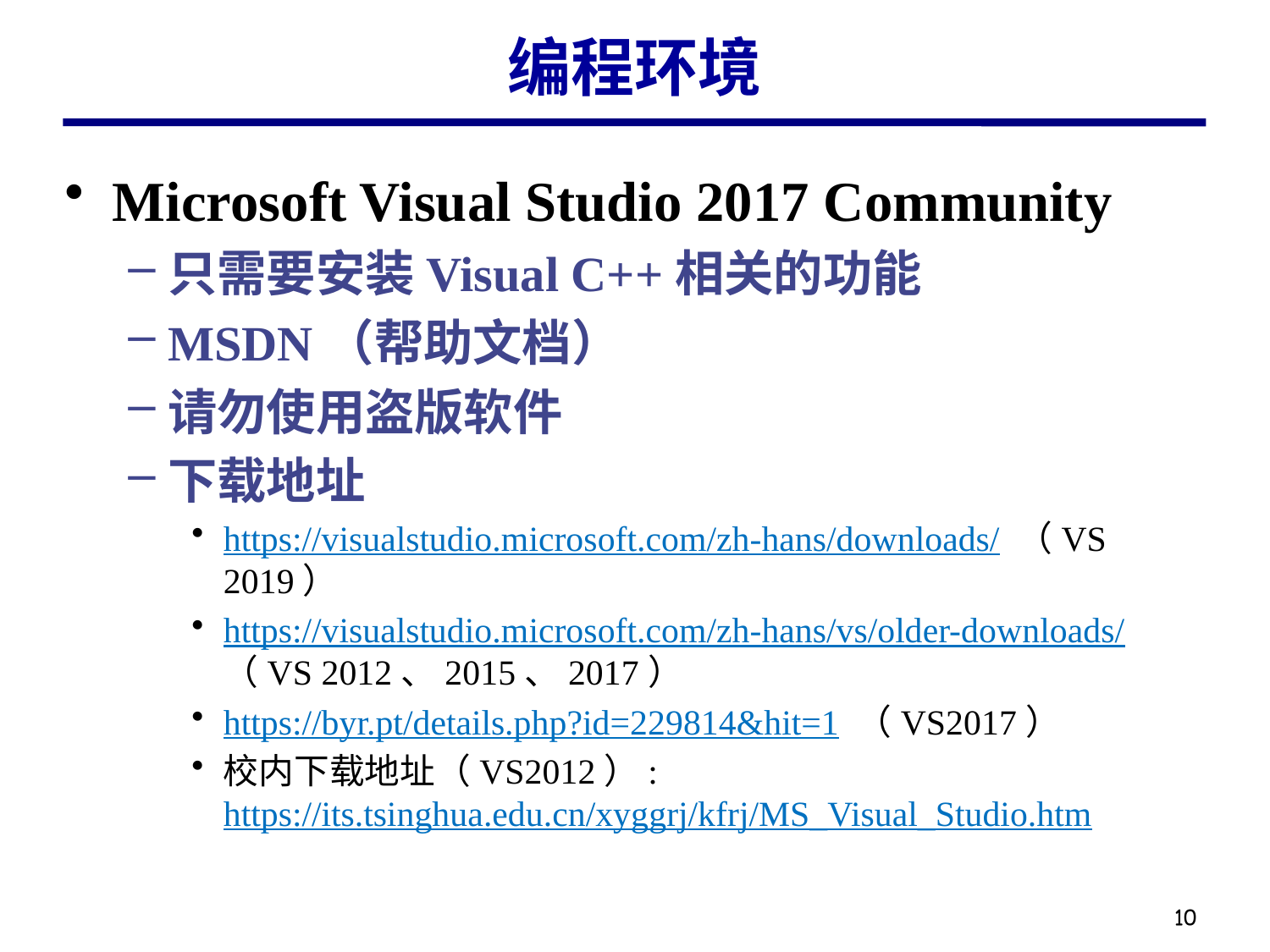

# 编程环境
Microsoft Visual Studio 2017 Community
只需要安装Visual C++相关的功能
MSDN（帮助文档）
请勿使用盗版软件
下载地址
https://visualstudio.microsoft.com/zh-hans/downloads/ （VS 2019）
https://visualstudio.microsoft.com/zh-hans/vs/older-downloads/ （VS 2012、2015、2017）
https://byr.pt/details.php?id=229814&hit=1 （VS2017）
校内下载地址（VS2012）: https://its.tsinghua.edu.cn/xyggrj/kfrj/MS_Visual_Studio.htm